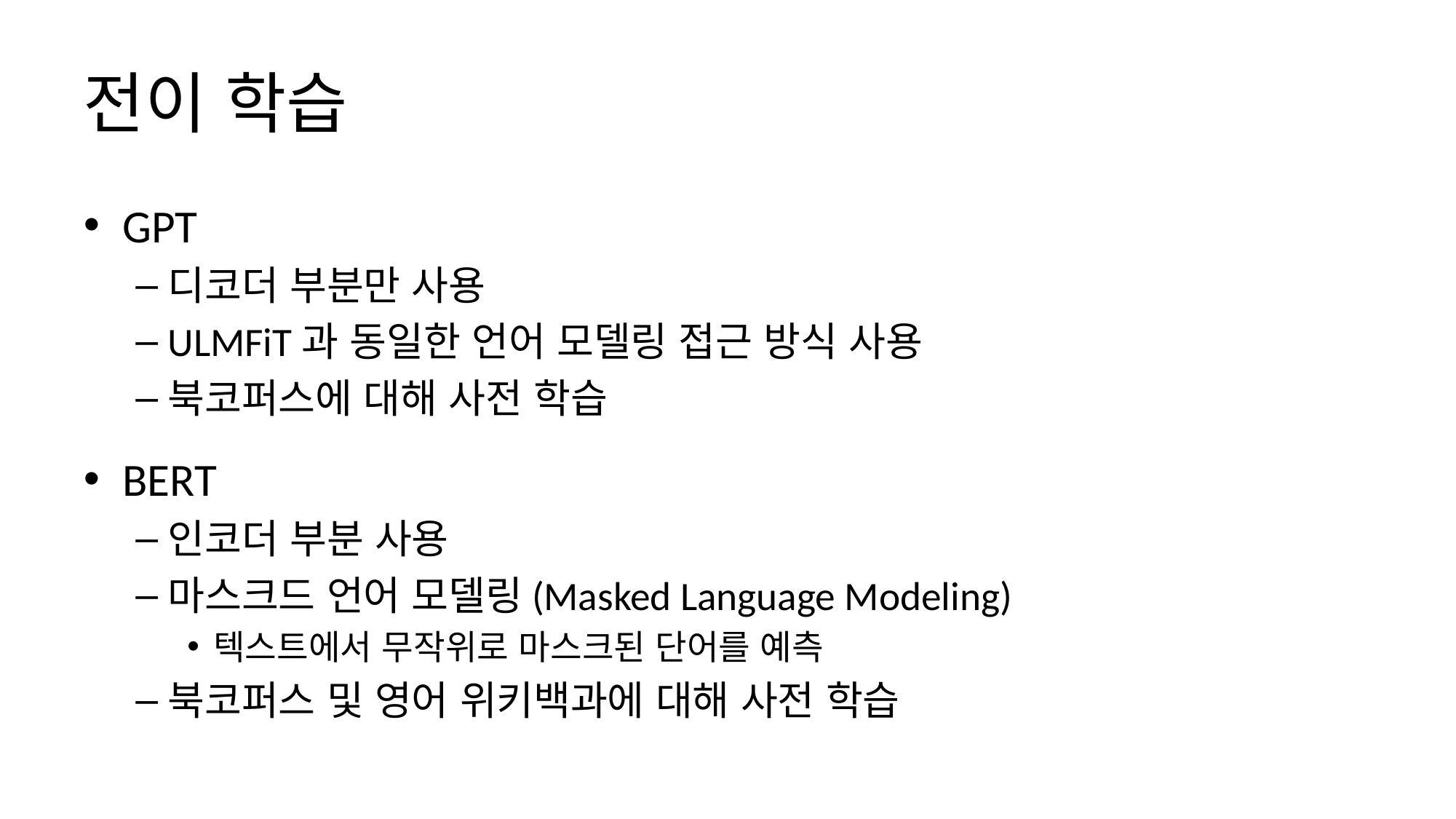

# 전이 학습
GPT
디코더 부분만 사용
ULMFiT과 동일한 언어 모델링 접근 방식 사용
북코퍼스에 대해 사전 학습

BERT
인코더 부분 사용
마스크드 언어 모델링(Masked Language Modeling)
텍스트에서 무작위로 마스크된 단어를 예측
북코퍼스 및 영어 위키백과에 대해 사전 학습